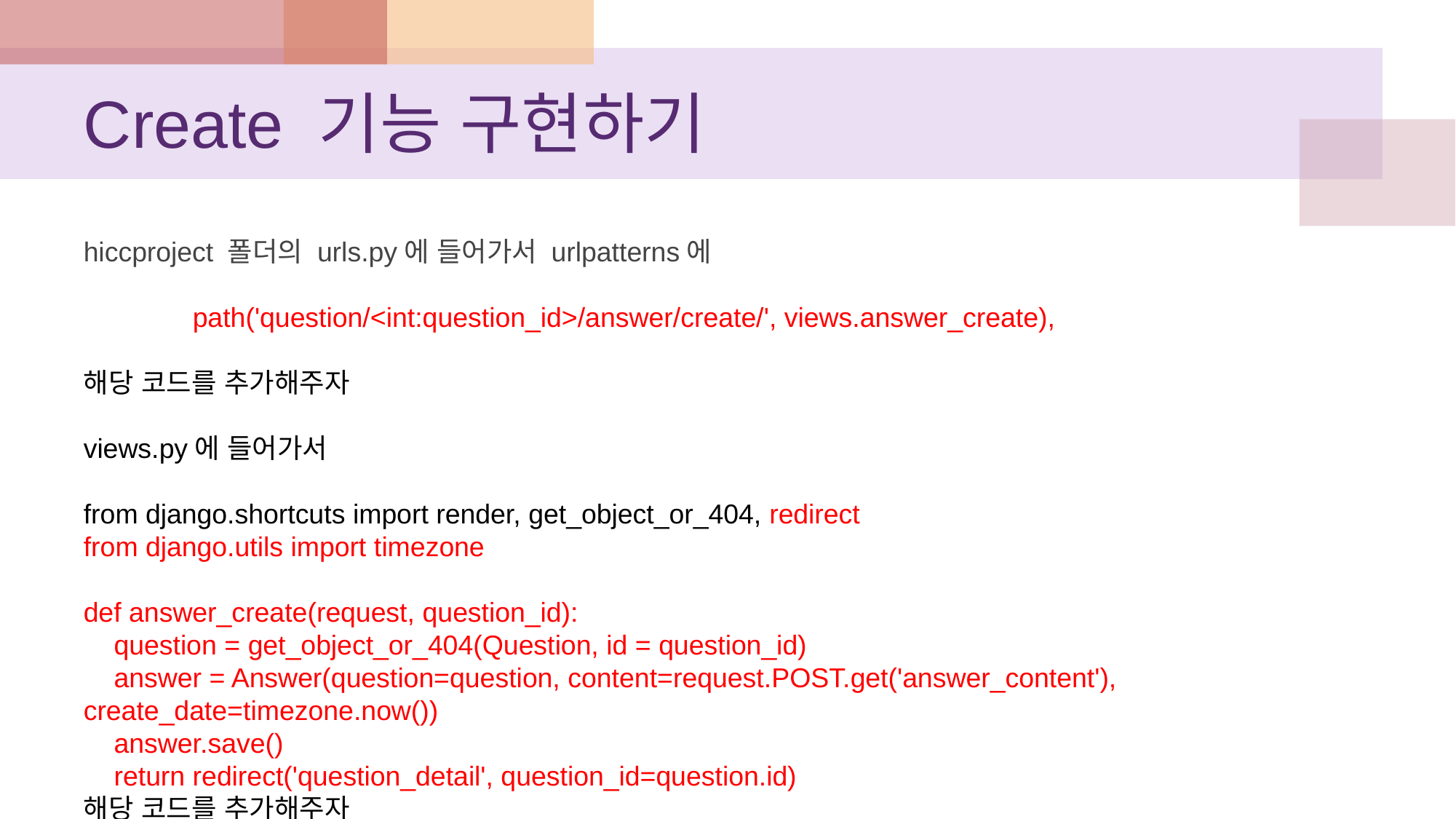

# Create 기능 구현하기
hiccproject 폴더의 urls.py에 들어가서 urlpatterns에

 	path('question/<int:question_id>/answer/create/', views.answer_create),

해당 코드를 추가해주자

views.py에 들어가서

from django.shortcuts import render, get_object_or_404, redirect
from django.utils import timezone

def answer_create(request, question_id):
    question = get_object_or_404(Question, id = question_id)
    answer = Answer(question=question, content=request.POST.get('answer_content'), create_date=timezone.now())
    answer.save()
    return redirect('question_detail', question_id=question.id)
해당 코드를 추가해주자